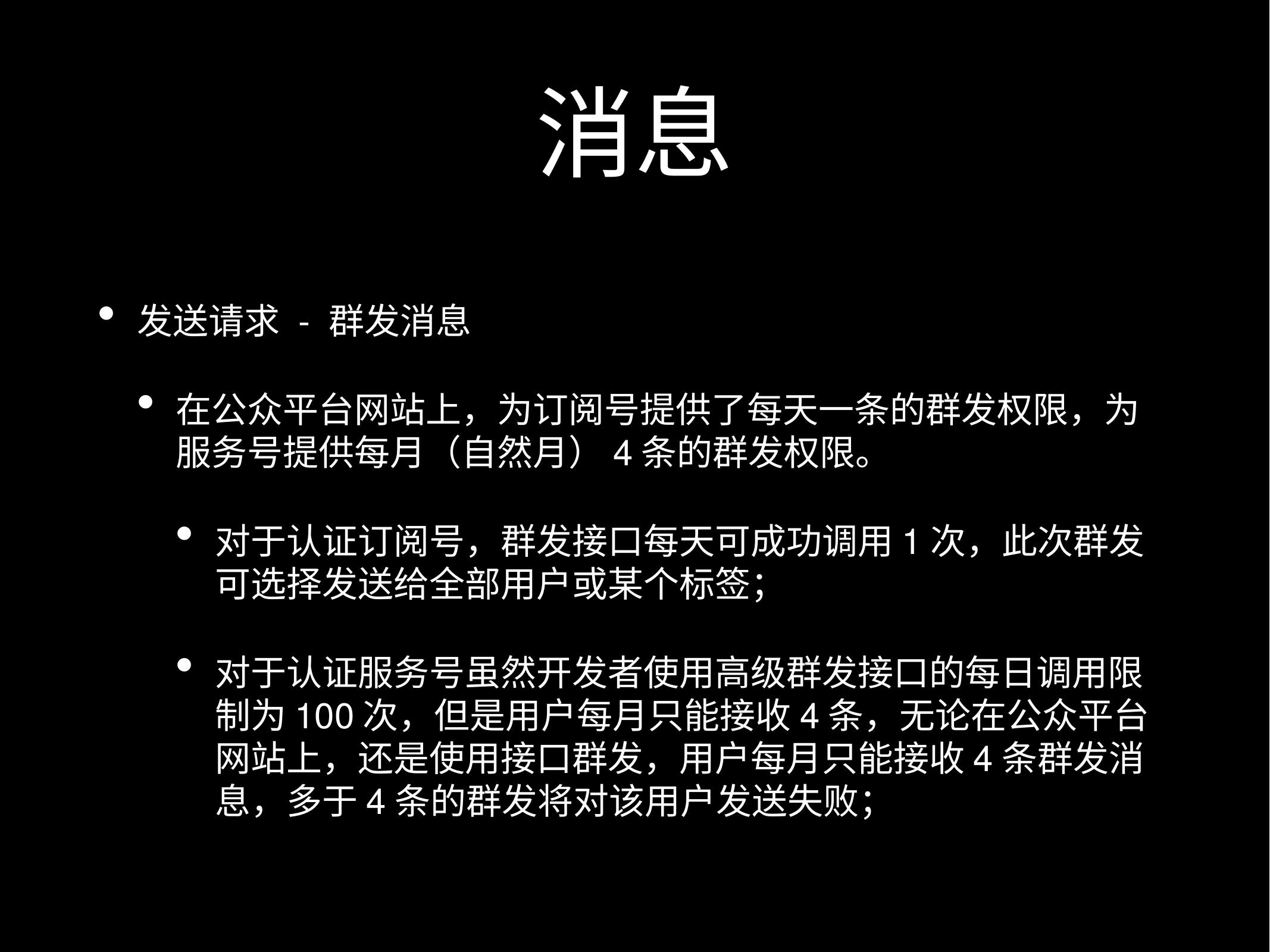

# 消息
发送请求 - 群发消息
在公众平台网站上，为订阅号提供了每天一条的群发权限，为服务号提供每月（自然月）4条的群发权限。
对于认证订阅号，群发接口每天可成功调用1次，此次群发可选择发送给全部用户或某个标签；
对于认证服务号虽然开发者使用高级群发接口的每日调用限制为100次，但是用户每月只能接收4条，无论在公众平台网站上，还是使用接口群发，用户每月只能接收4条群发消息，多于4条的群发将对该用户发送失败；